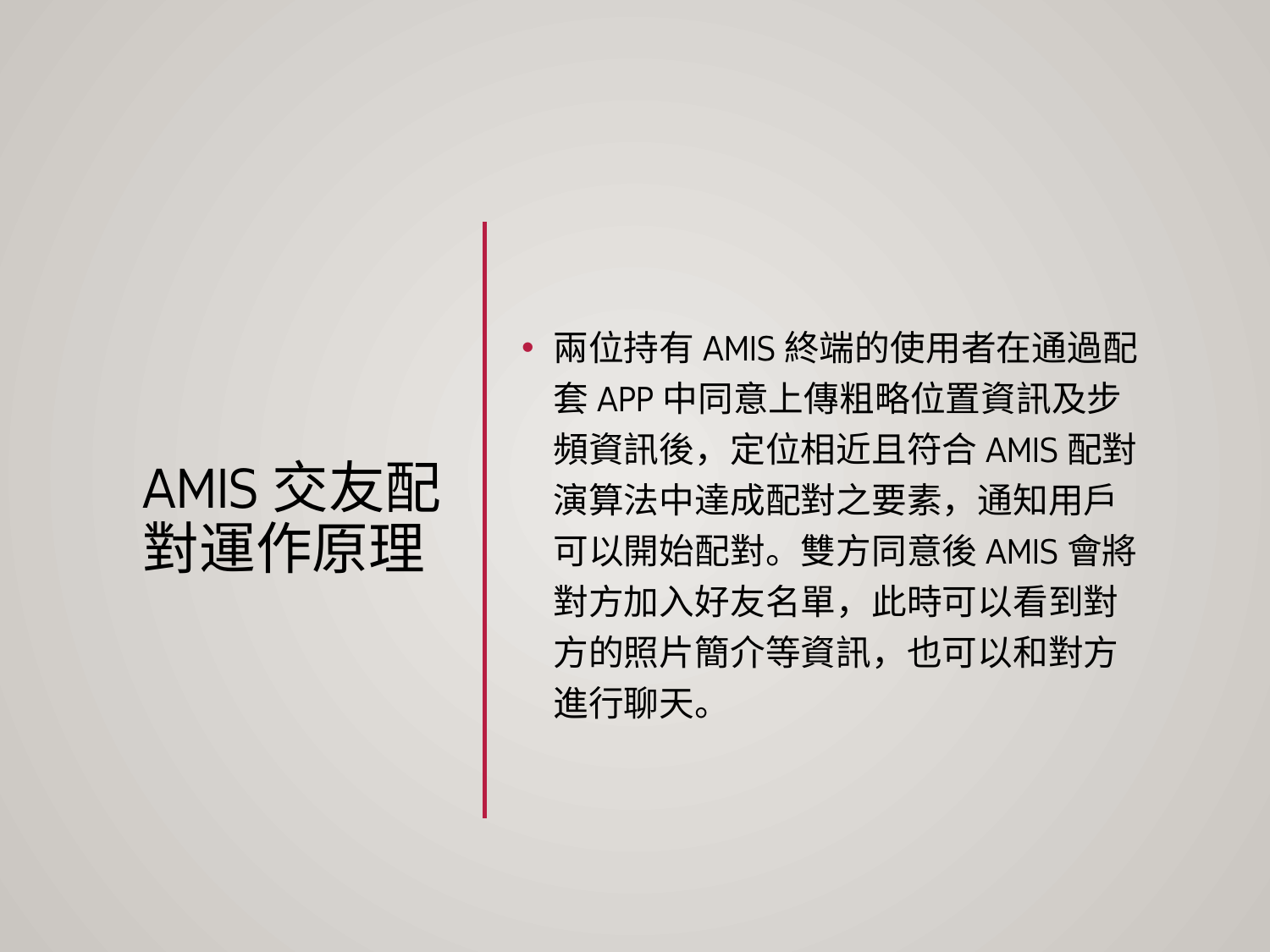

# AMIS交友配對運作原理
兩位持有AMIS終端的使用者在通過配套APP中同意上傳粗略位置資訊及步頻資訊後，定位相近且符合AMIS配對演算法中達成配對之要素，通知用戶可以開始配對。雙方同意後AMIS會將對方加入好友名單，此時可以看到對方的照片簡介等資訊，也可以和對方進行聊天。